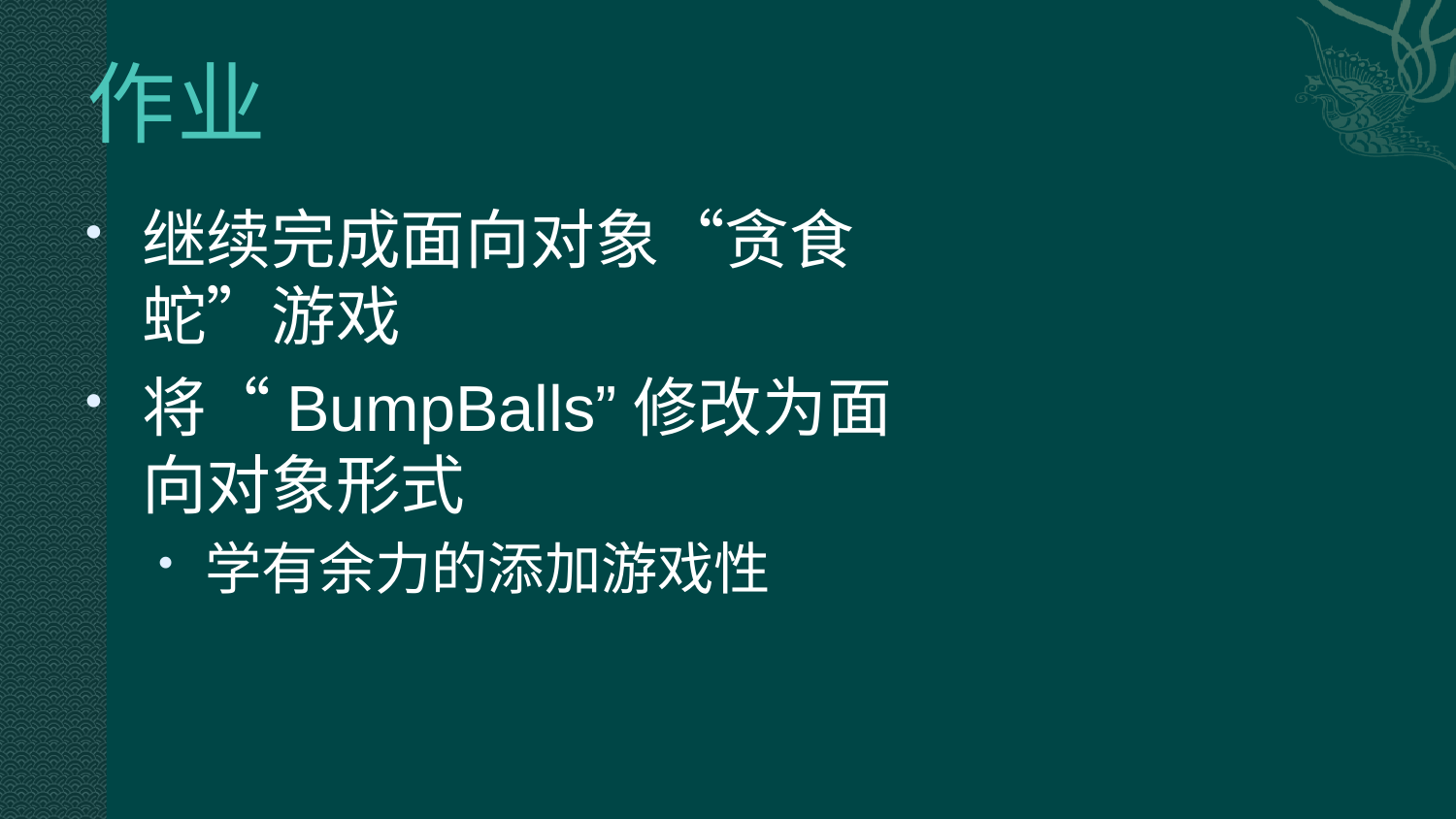

# 作业
继续完成面向对象“贪食蛇”游戏
将“BumpBalls”修改为面向对象形式
学有余力的添加游戏性